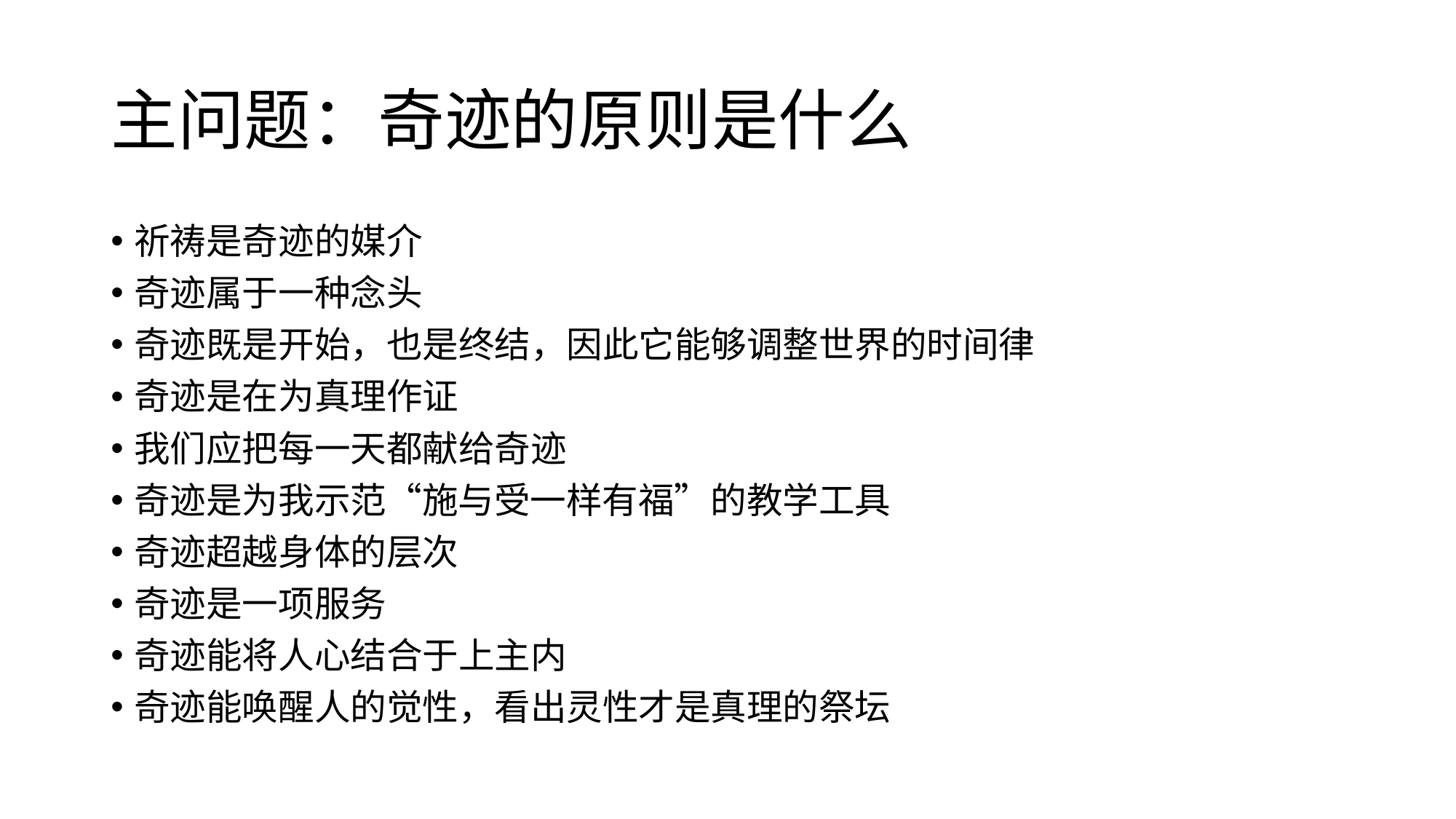

# 主问题：奇迹的原则是什么
祈祷是奇迹的媒介
奇迹属于一种念头
奇迹既是开始，也是终结，因此它能够调整世界的时间律
奇迹是在为真理作证
我们应把每一天都献给奇迹
奇迹是为我示范“施与受一样有福”的教学工具
奇迹超越身体的层次
奇迹是一项服务
奇迹能将人心结合于上主内
奇迹能唤醒人的觉性，看出灵性才是真理的祭坛